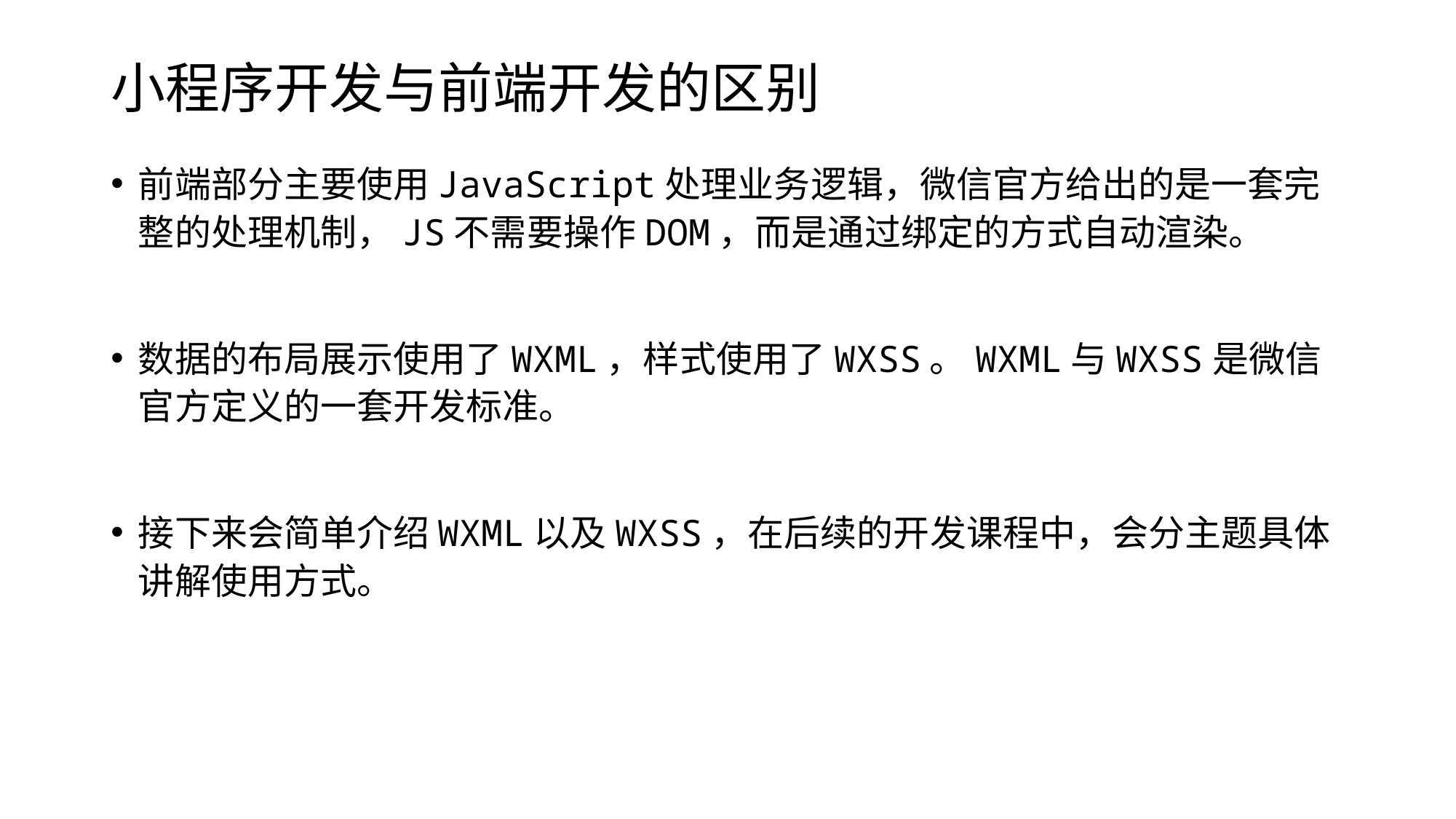

# 小程序开发与前端开发的区别
前端部分主要使用JavaScript处理业务逻辑，微信官方给出的是一套完整的处理机制，JS不需要操作DOM，而是通过绑定的方式自动渲染。

数据的布局展示使用了WXML，样式使用了WXSS。WXML与WXSS是微信官方定义的一套开发标准。

接下来会简单介绍WXML以及WXSS，在后续的开发课程中，会分主题具体讲解使用方式。